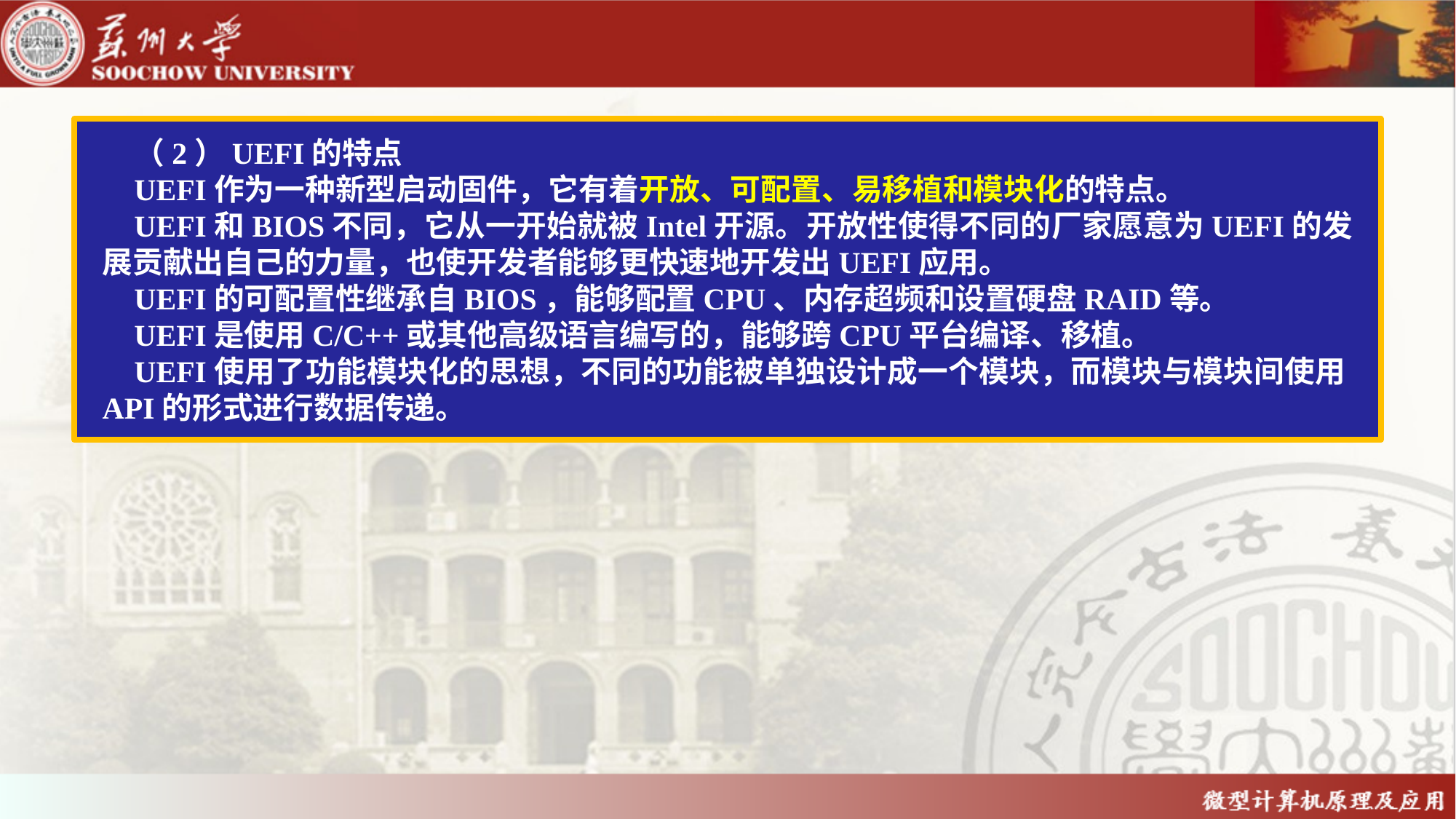

（2）UEFI的特点
UEFI作为一种新型启动固件，它有着开放、可配置、易移植和模块化的特点。
UEFI和BIOS不同，它从一开始就被Intel开源。开放性使得不同的厂家愿意为UEFI的发展贡献出自己的力量，也使开发者能够更快速地开发出UEFI应用。
UEFI的可配置性继承自BIOS，能够配置CPU、内存超频和设置硬盘RAID等。
UEFI是使用C/C++或其他高级语言编写的，能够跨CPU平台编译、移植。
UEFI使用了功能模块化的思想，不同的功能被单独设计成一个模块，而模块与模块间使用API的形式进行数据传递。